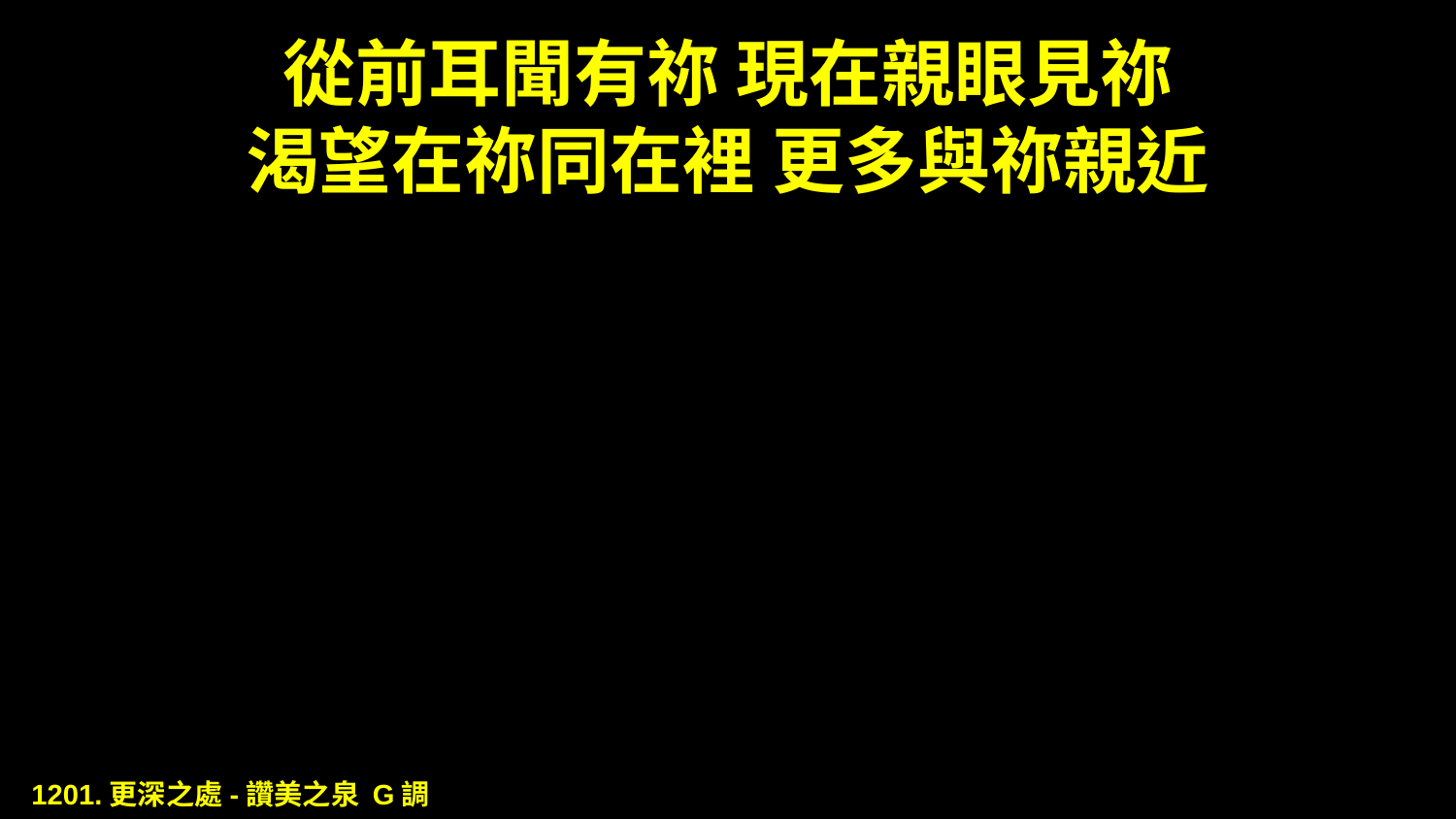

# 從前耳聞有祢 現在親眼見祢 渴望在祢同在裡 更多與祢親近
1201.更深之處-讚美之泉 G調